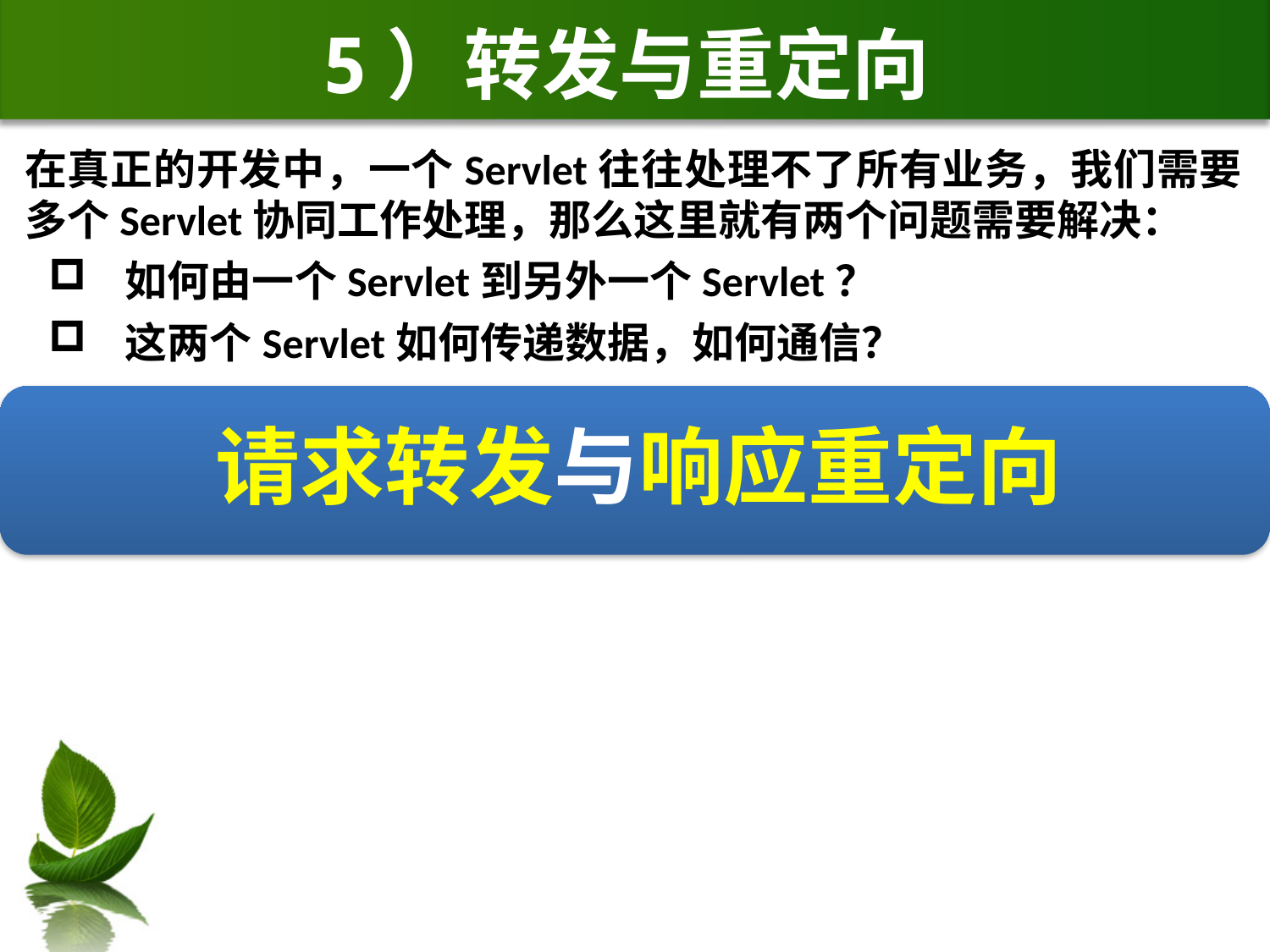

# 5）转发与重定向
在真正的开发中，一个Servlet往往处理不了所有业务，我们需要多个Servlet协同工作处理，那么这里就有两个问题需要解决：
如何由一个Servlet到另外一个Servlet？
这两个Servlet如何传递数据，如何通信？
请求转发与响应重定向